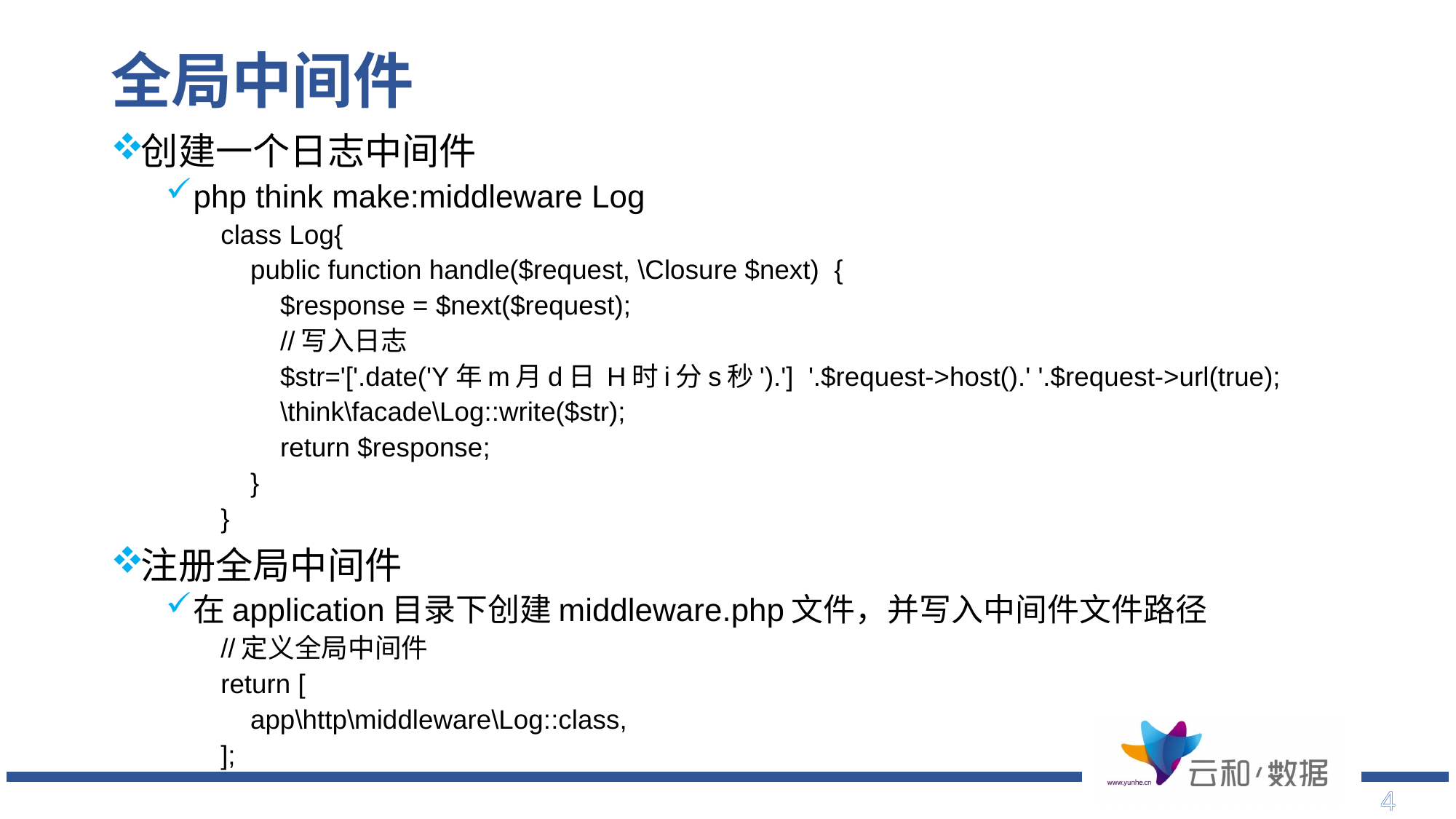

# 全局中间件
创建一个日志中间件
php think make:middleware Log
class Log{
    public function handle($request, \Closure $next)  {
        $response = $next($request);
        //写入日志
        $str='['.date('Y年m月d日 H时i分s秒').']  '.$request->host().' '.$request->url(true);
        \think\facade\Log::write($str);
        return $response;
    }
}
注册全局中间件
在application目录下创建middleware.php文件，并写入中间件文件路径
//定义全局中间件
return [
    app\http\middleware\Log::class,
];